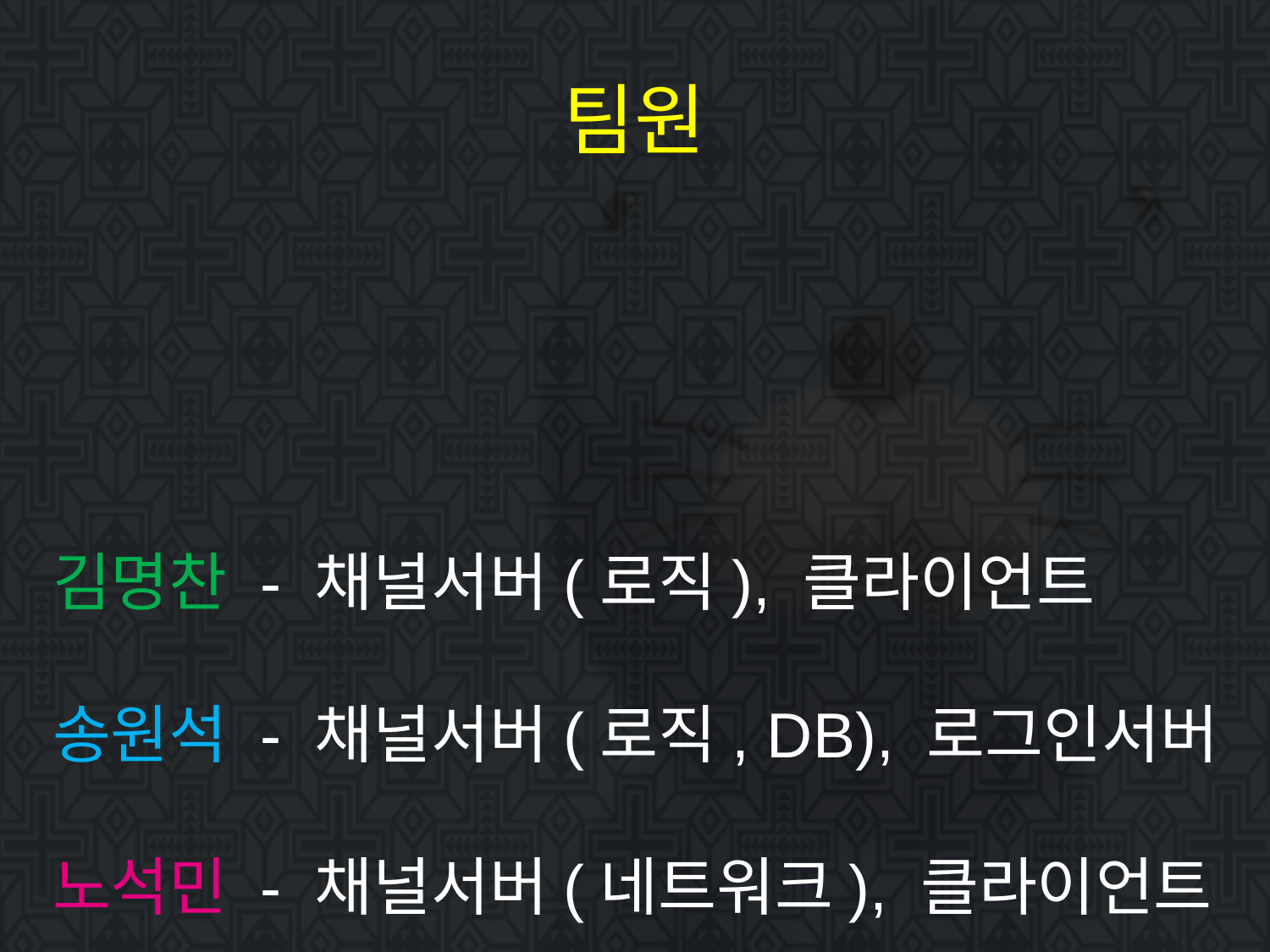

# 팀원
김명찬 - 채널서버(로직), 클라이언트

송원석 - 채널서버(로직, DB), 로그인서버

노석민 - 채널서버(네트워크), 클라이언트